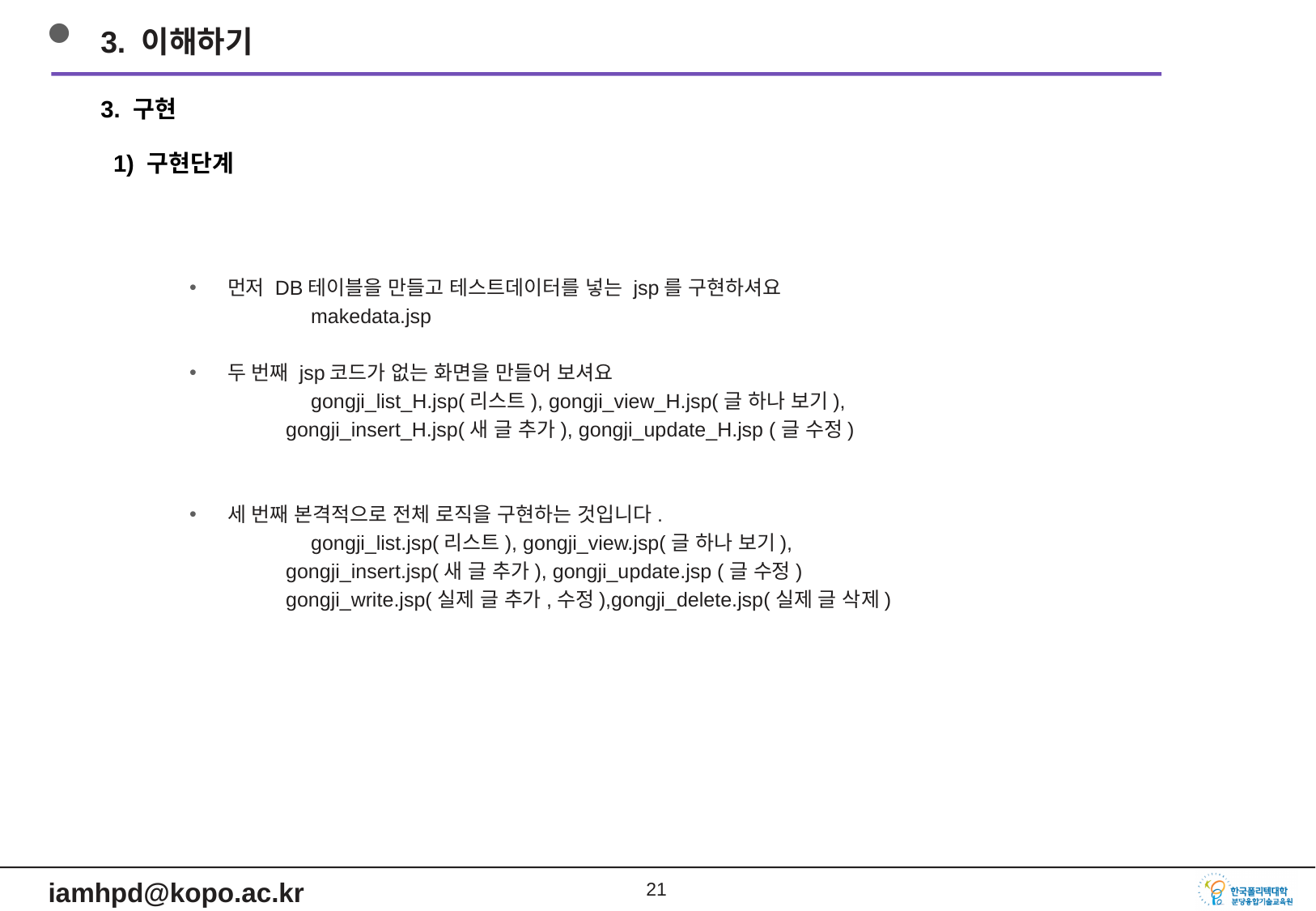

3. 이해하기
3. 구현
1) 구현단계
먼저 DB테이블을 만들고 테스트데이터를 넣는 jsp를 구현하셔요
	makedata.jsp

두 번째 jsp코드가 없는 화면을 만들어 보셔요
	gongji_list_H.jsp(리스트), gongji_view_H.jsp(글 하나 보기),
                 gongji_insert_H.jsp(새 글 추가), gongji_update_H.jsp (글 수정)

세 번째 본격적으로 전체 로직을 구현하는 것입니다.
	gongji_list.jsp(리스트), gongji_view.jsp(글 하나 보기),
                 gongji_insert.jsp(새 글 추가), gongji_update.jsp (글 수정)
                 gongji_write.jsp(실제 글 추가,수정),gongji_delete.jsp(실제 글 삭제)
21